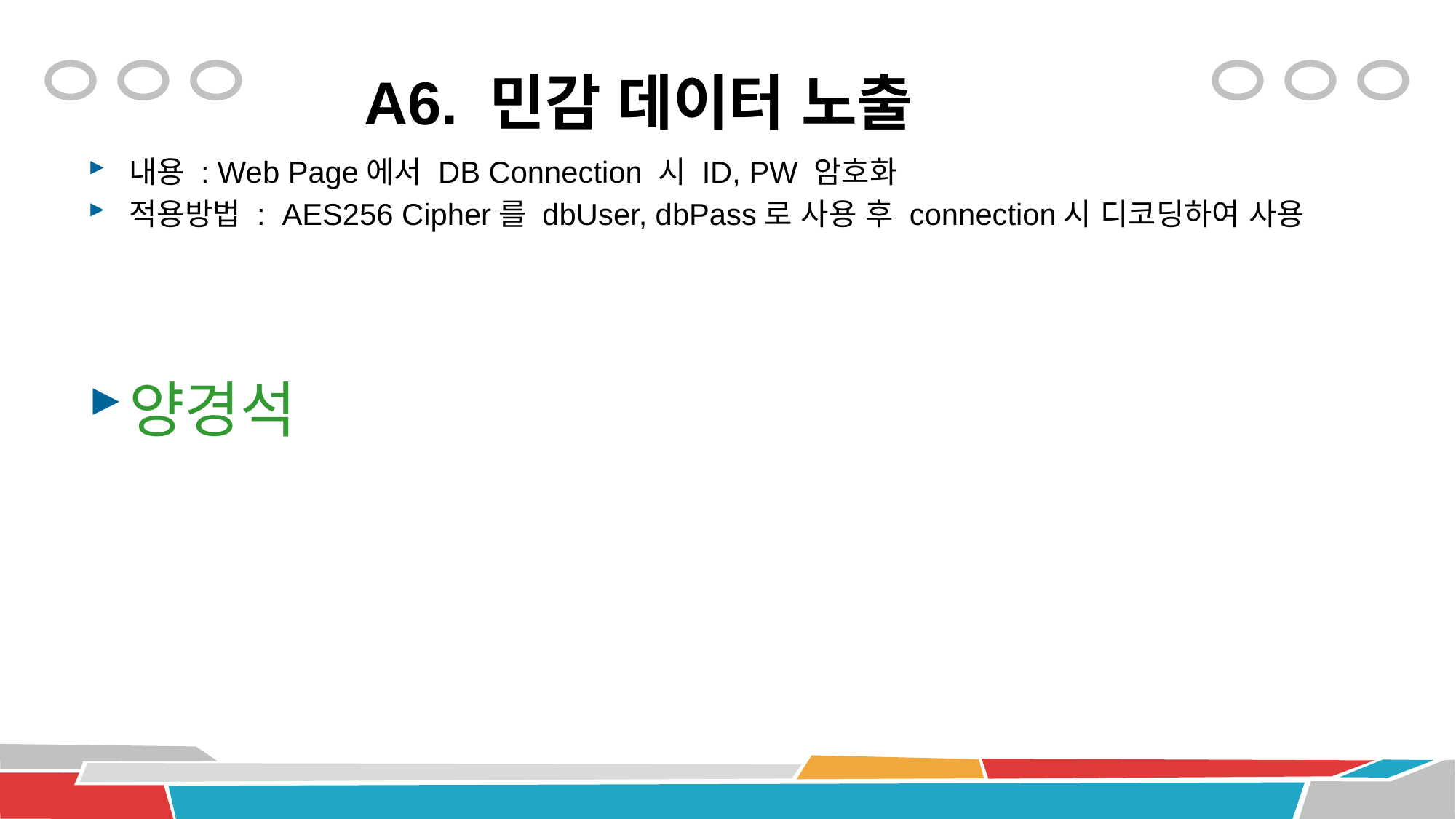

# A6. 민감 데이터 노출
내용 : Web Page에서 DB Connection 시 ID, PW 암호화
적용방법 :  AES256 Cipher를 dbUser, dbPass로 사용 후 connection시 디코딩하여 사용

양경석